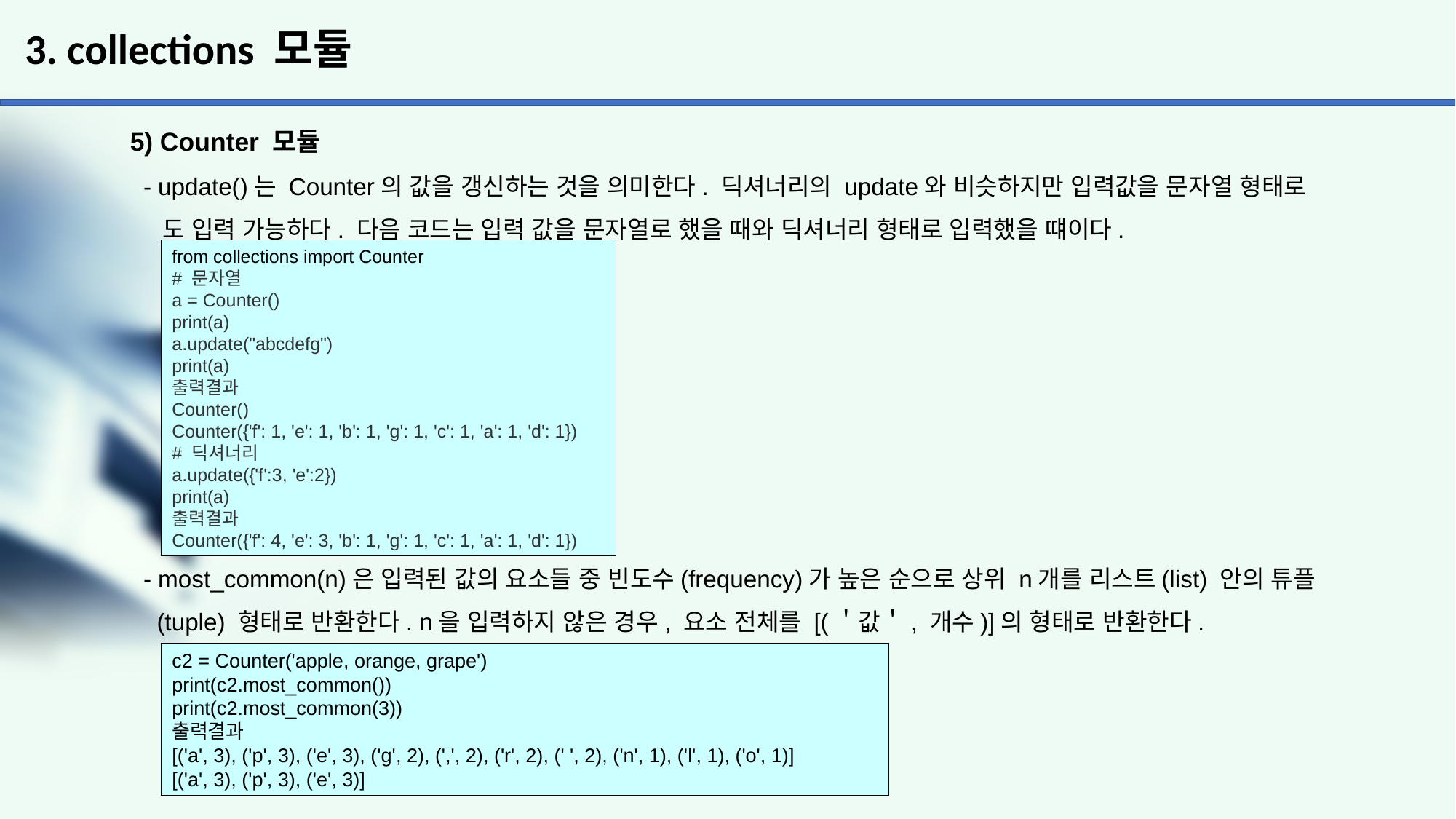

# 3. collections 모듈
5) Counter 모듈
  - update()는 Counter의 값을 갱신하는 것을 의미한다. 딕셔너리의 update와 비슷하지만 입력값을 문자열 형태로
    도 입력 가능하다. 다음 코드는 입력 값을 문자열로 했을 때와 딕셔너리 형태로 입력했을 떄이다.

  - most_common(n)은 입력된 값의 요소들 중 빈도수(frequency)가 높은 순으로 상위 n개를 리스트(list) 안의 튜플
    (tuple) 형태로 반환한다. n을 입력하지 않은 경우, 요소 전체를 [(＇값＇, 개수)]의 형태로 반환한다.

from collections import Counter
# 문자열
a = Counter()
print(a)
a.update("abcdefg")
print(a)
출력결과
Counter()
Counter({'f': 1, 'e': 1, 'b': 1, 'g': 1, 'c': 1, 'a': 1, 'd': 1})
# 딕셔너리
a.update({'f':3, 'e':2})
print(a)
출력결과
Counter({'f': 4, 'e': 3, 'b': 1, 'g': 1, 'c': 1, 'a': 1, 'd': 1})
c2 = Counter('apple, orange, grape')
print(c2.most_common())
print(c2.most_common(3))
출력결과
[('a', 3), ('p', 3), ('e', 3), ('g', 2), (',', 2), ('r', 2), (' ', 2), ('n', 1), ('l', 1), ('o', 1)]
[('a', 3), ('p', 3), ('e', 3)]